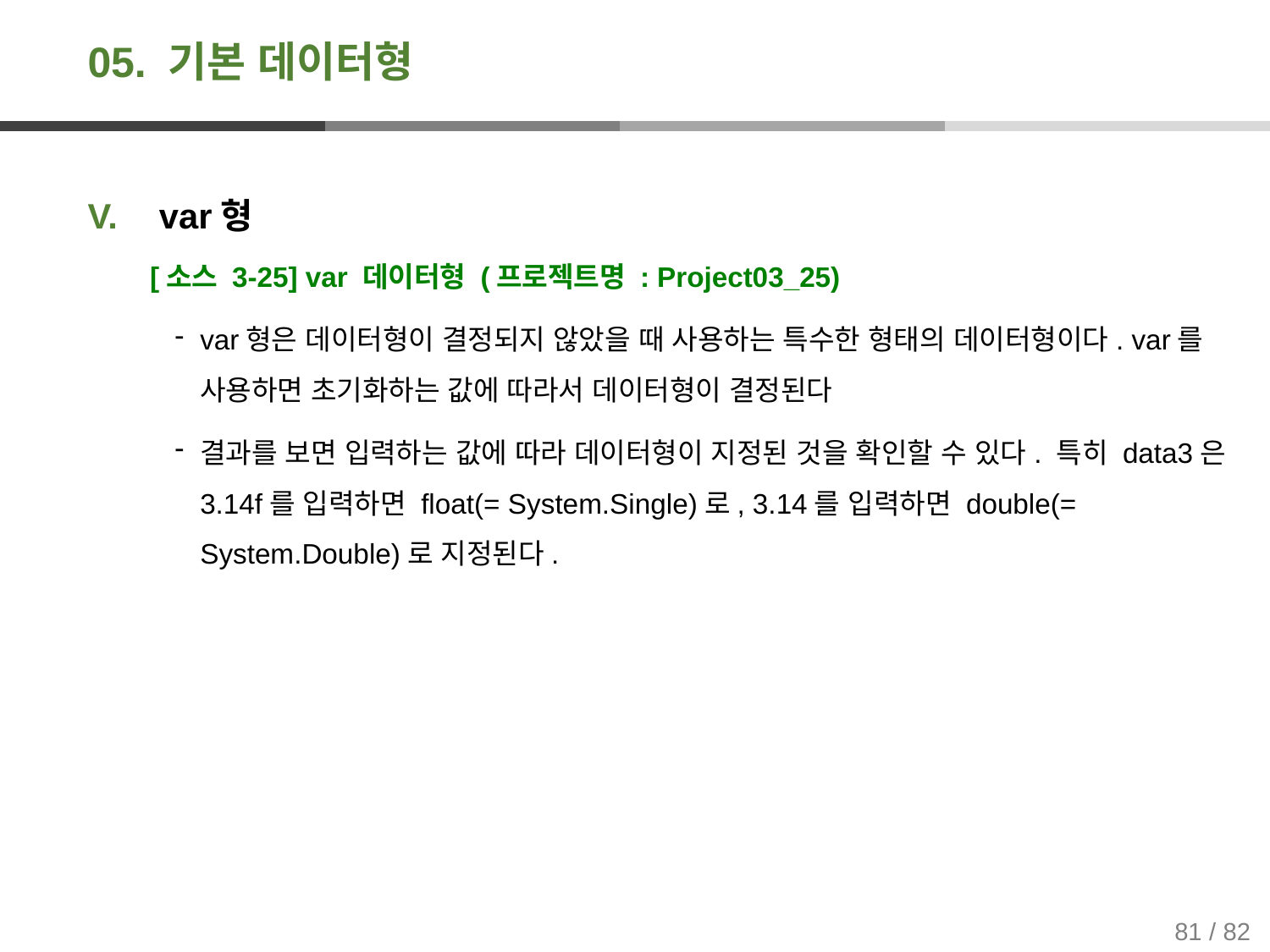

# 05. 기본 데이터형
var형
[소스 3-25] var 데이터형 (프로젝트명 : Project03_25)
var형은 데이터형이 결정되지 않았을 때 사용하는 특수한 형태의 데이터형이다. var를 사용하면 초기화하는 값에 따라서 데이터형이 결정된다
결과를 보면 입력하는 값에 따라 데이터형이 지정된 것을 확인할 수 있다. 특히 data3은 3.14f를 입력하면 float(= System.Single)로, 3.14를 입력하면 double(= System.Double)로 지정된다.